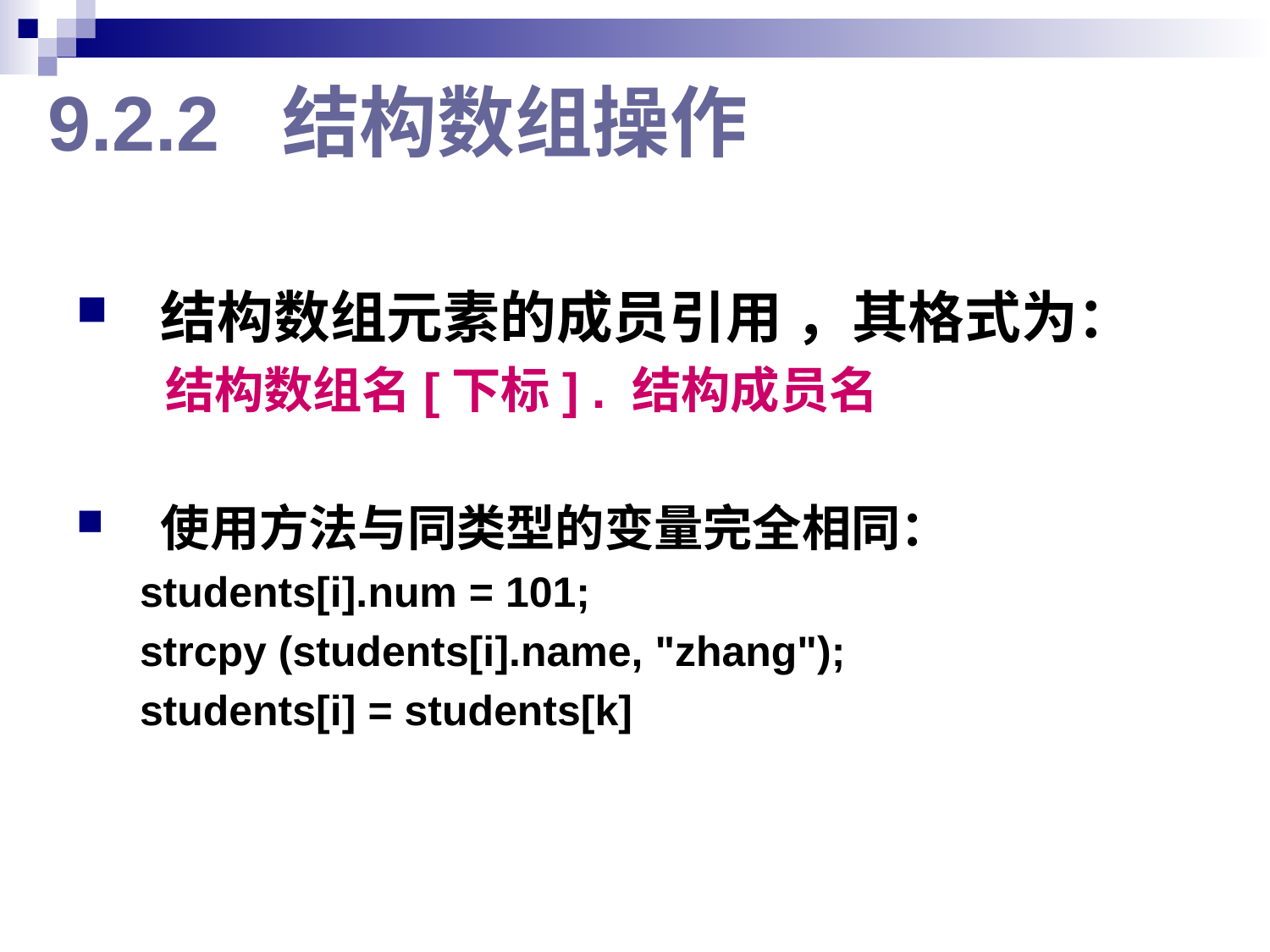

# 9.2.2  结构数组操作
结构数组元素的成员引用 ，其格式为：
       结构数组名[下标] . 结构成员名

使用方法与同类型的变量完全相同：
students[i].num = 101;
strcpy (students[i].name, "zhang");
students[i] = students[k]